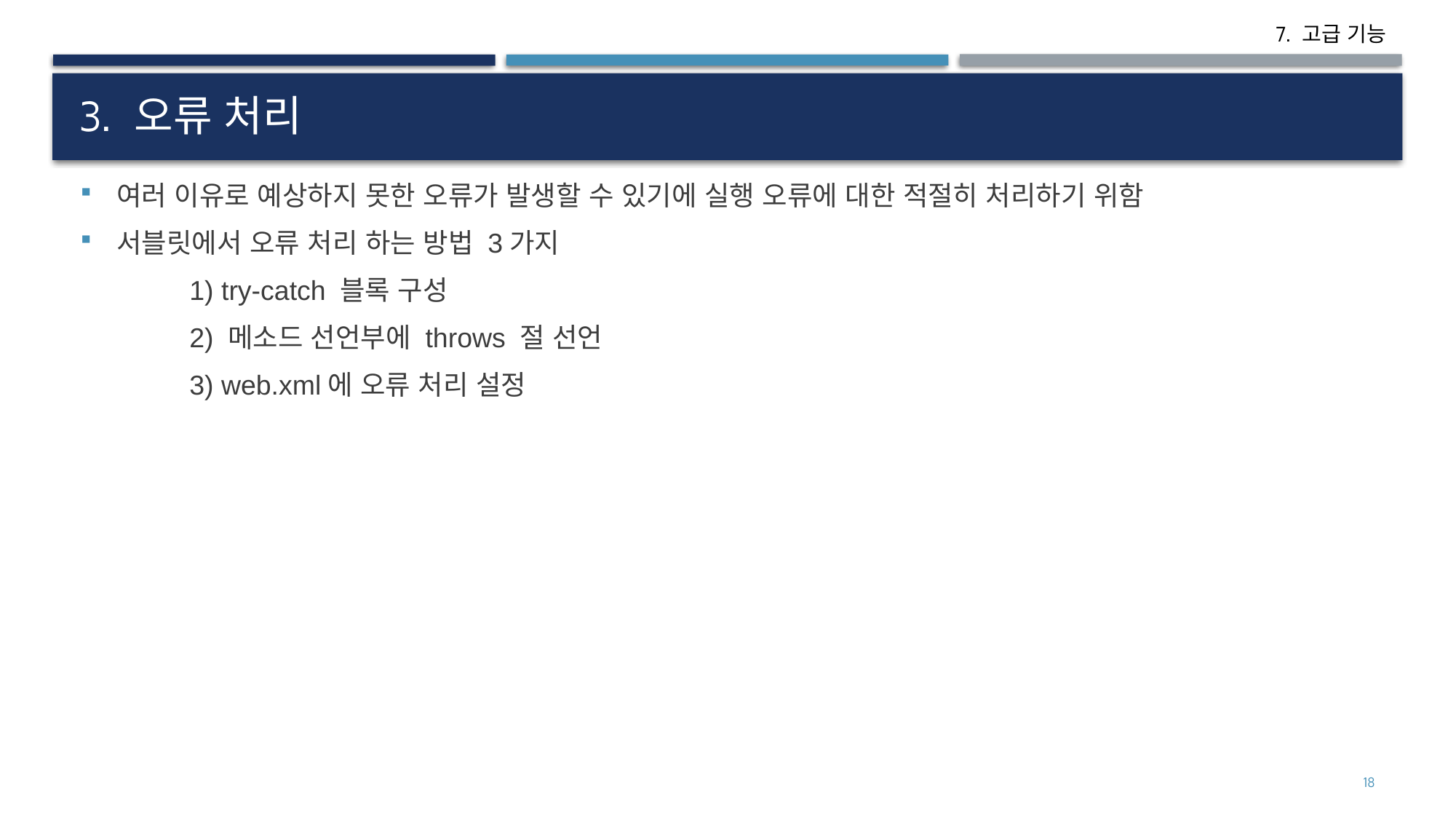

# 3. 오류 처리
여러 이유로 예상하지 못한 오류가 발생할 수 있기에 실행 오류에 대한 적절히 처리하기 위함
서블릿에서 오류 처리 하는 방법 3가지
	1) try-catch 블록 구성
	2) 메소드 선언부에 throws 절 선언
	3) web.xml에 오류 처리 설정

18